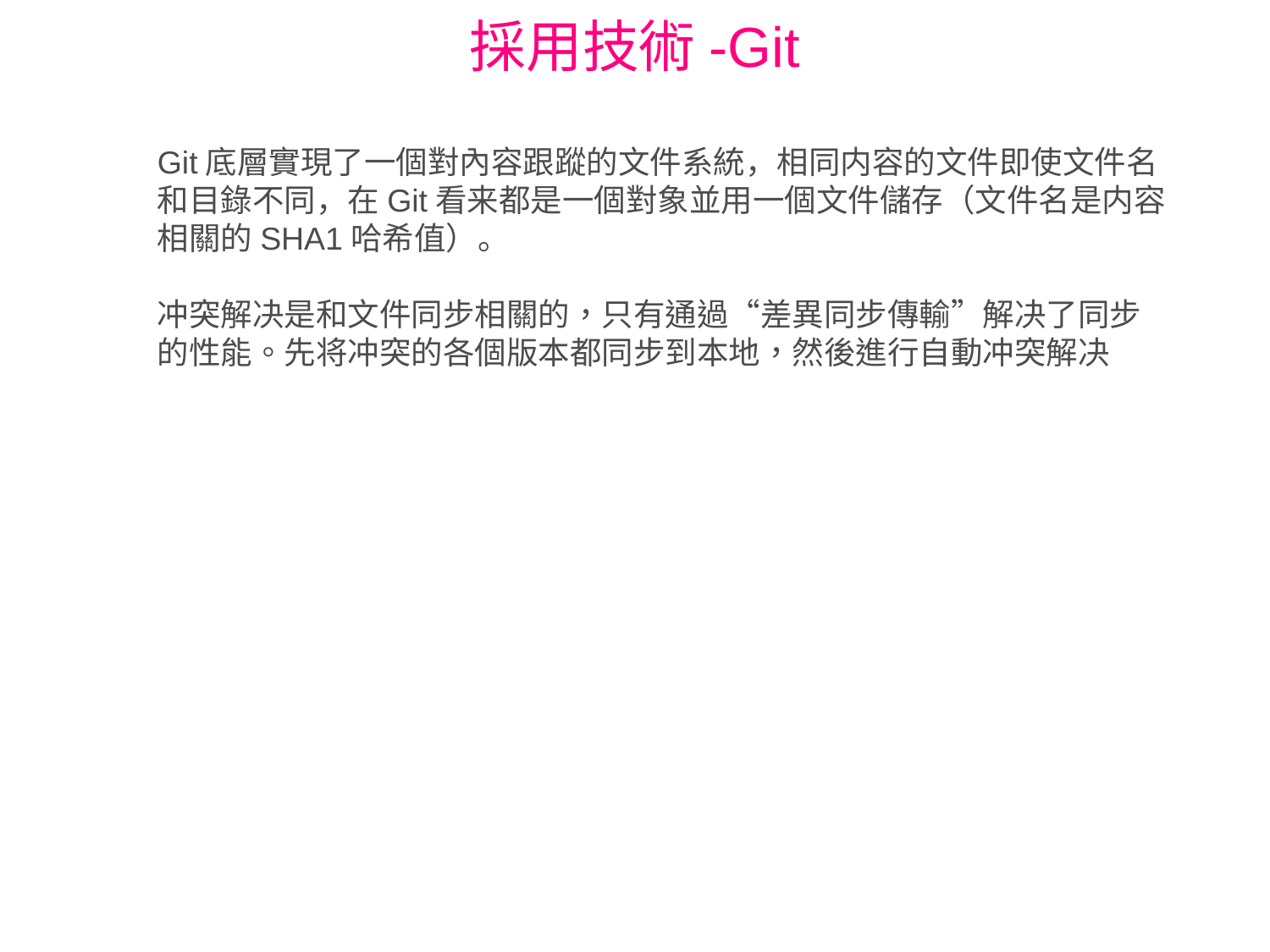

# 採用技術-Git
Git底層實現了一個對內容跟蹤的文件系統，相同内容的文件即使文件名和目錄不同，在Git看来都是一個對象並用一個文件儲存（文件名是内容相關的SHA1哈希值）。

冲突解决是和文件同步相關的，只有通過“差異同步傳輸”解决了同步的性能。先将冲突的各個版本都同步到本地，然後進行自動冲突解决